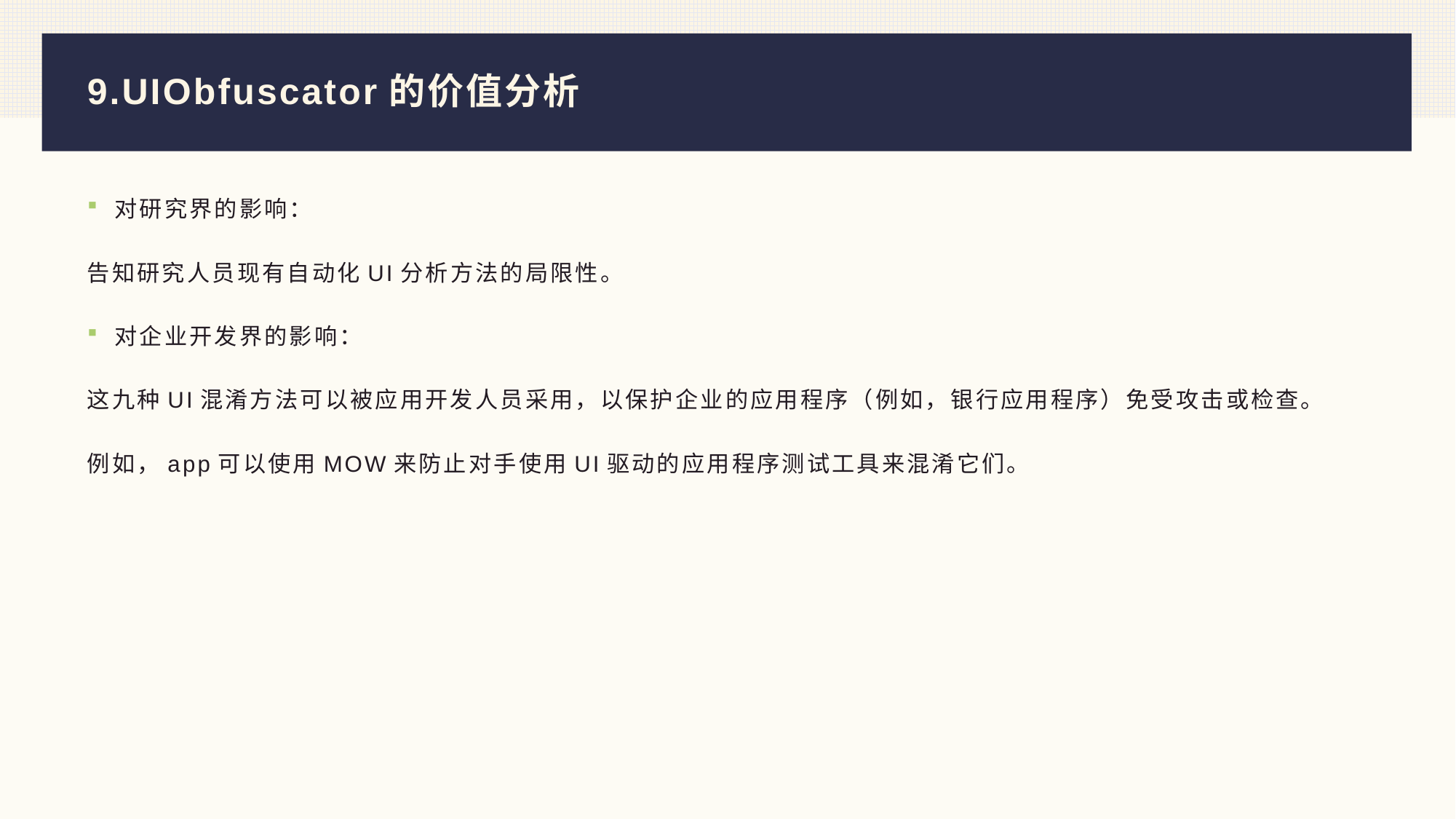

# 9.UIObfuscator的价值分析
对研究界的影响：
告知研究人员现有自动化UI分析方法的局限性。
对企业开发界的影响：
这九种UI混淆方法可以被应用开发人员采用，以保护企业的应用程序（例如，银行应用程序）免受攻击或检查。
例如，app可以使用MOW来防止对手使用UI驱动的应用程序测试工具来混淆它们。